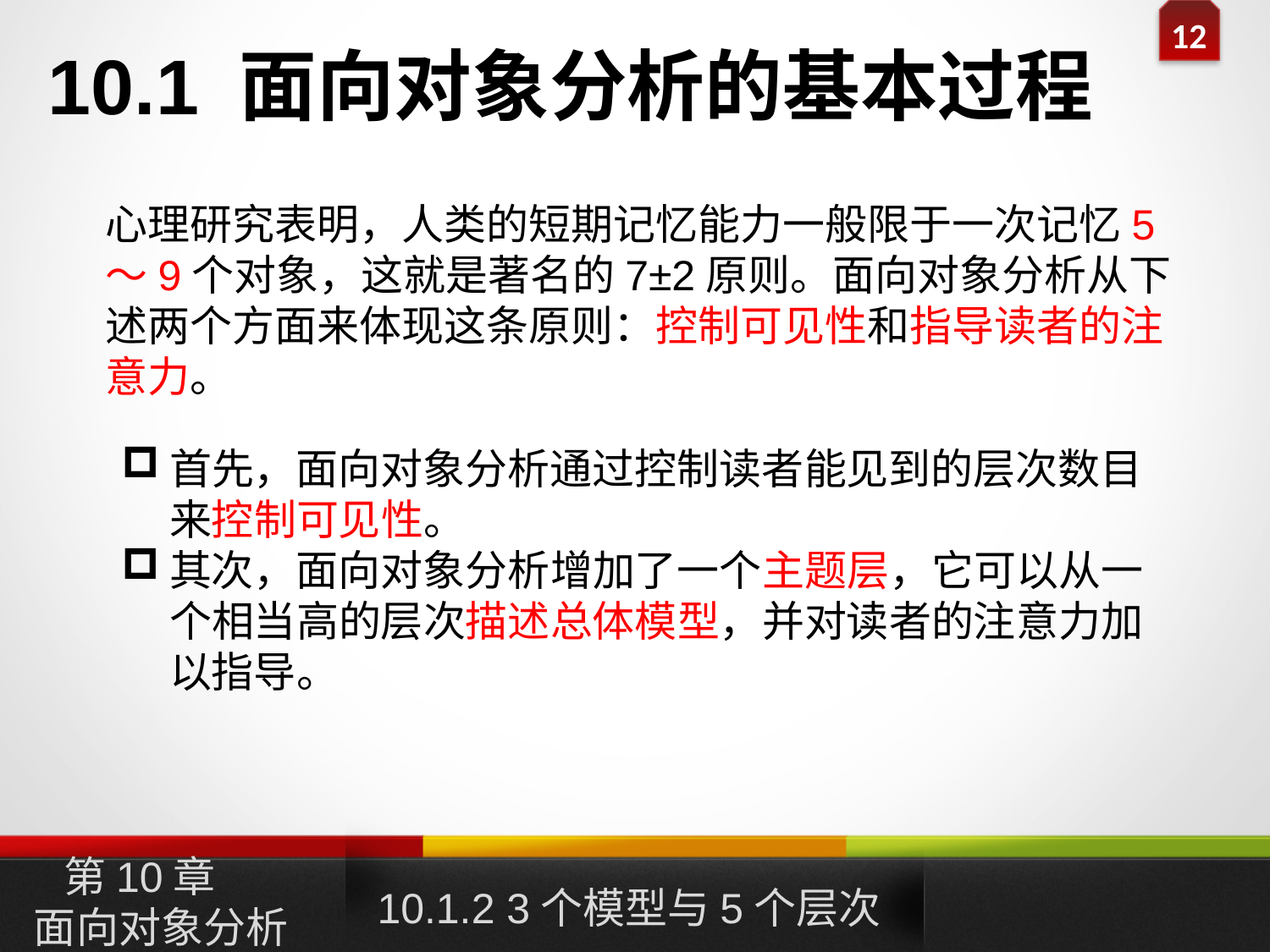

10.1 面向对象分析的基本过程
心理研究表明，人类的短期记忆能力一般限于一次记忆5～9个对象，这就是著名的7±2原则。面向对象分析从下述两个方面来体现这条原则：控制可见性和指导读者的注意力。
首先，面向对象分析通过控制读者能见到的层次数目来控制可见性。
其次，面向对象分析增加了一个主题层，它可以从一个相当高的层次描述总体模型，并对读者的注意力加以指导。
10.1.2 3个模型与5个层次